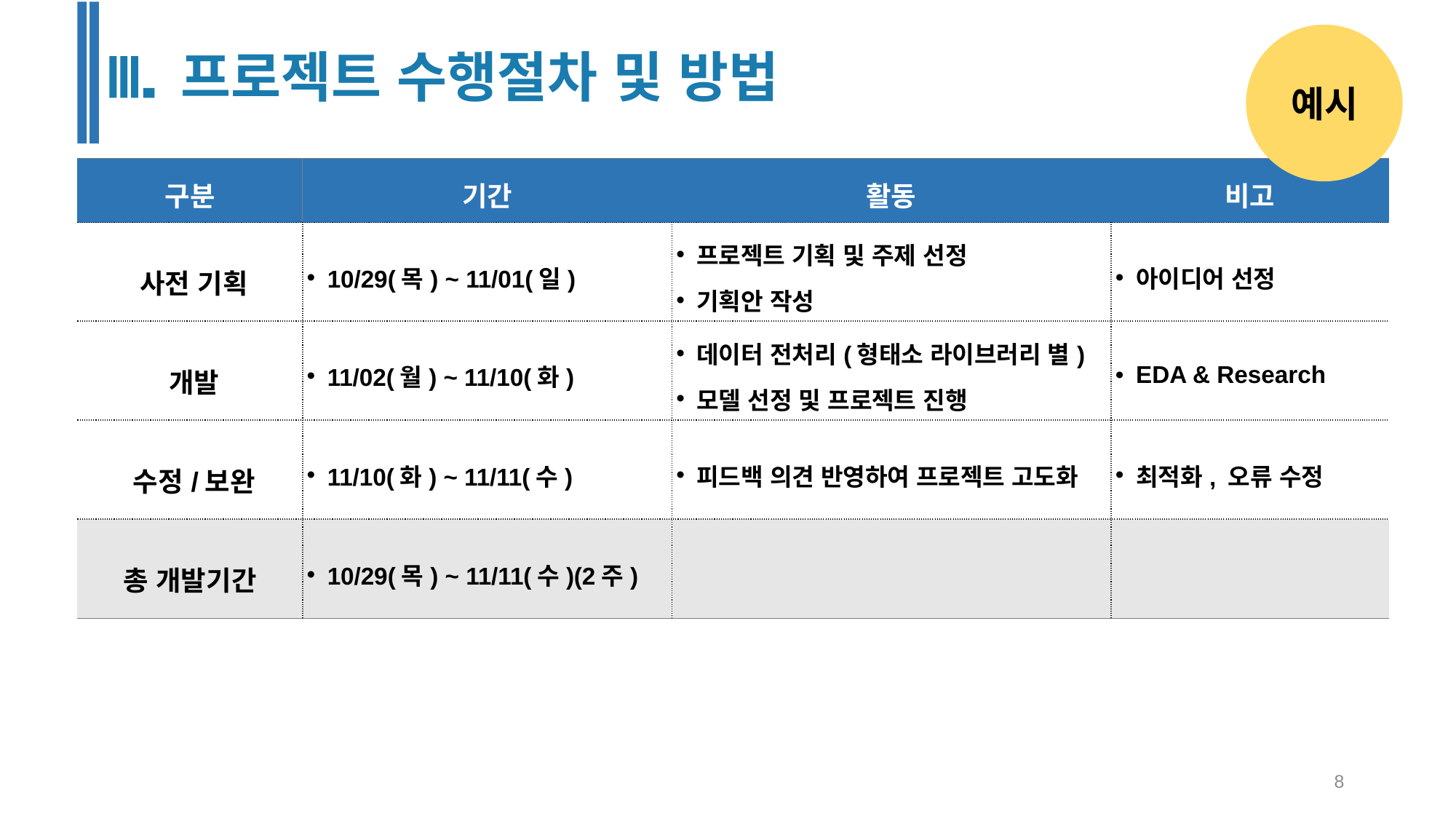

예시
Ⅲ. 프로젝트 수행절차 및 방법
| 구분 | 기간 | 활동 | 비고 |
| --- | --- | --- | --- |
| 사전 기획 | 10/29(목) ~ 11/01(일) | 프로젝트 기획 및 주제 선정 기획안 작성 | 아이디어 선정 |
| 개발 | 11/02(월) ~ 11/10(화) | 데이터 전처리(형태소 라이브러리 별) 모델 선정 및 프로젝트 진행 | EDA & Research |
| 수정/보완 | 11/10(화) ~ 11/11(수) | 피드백 의견 반영하여 프로젝트 고도화 | 최적화, 오류 수정 |
| 총 개발기간 | 10/29(목) ~ 11/11(수)(2주) |  |  |
8